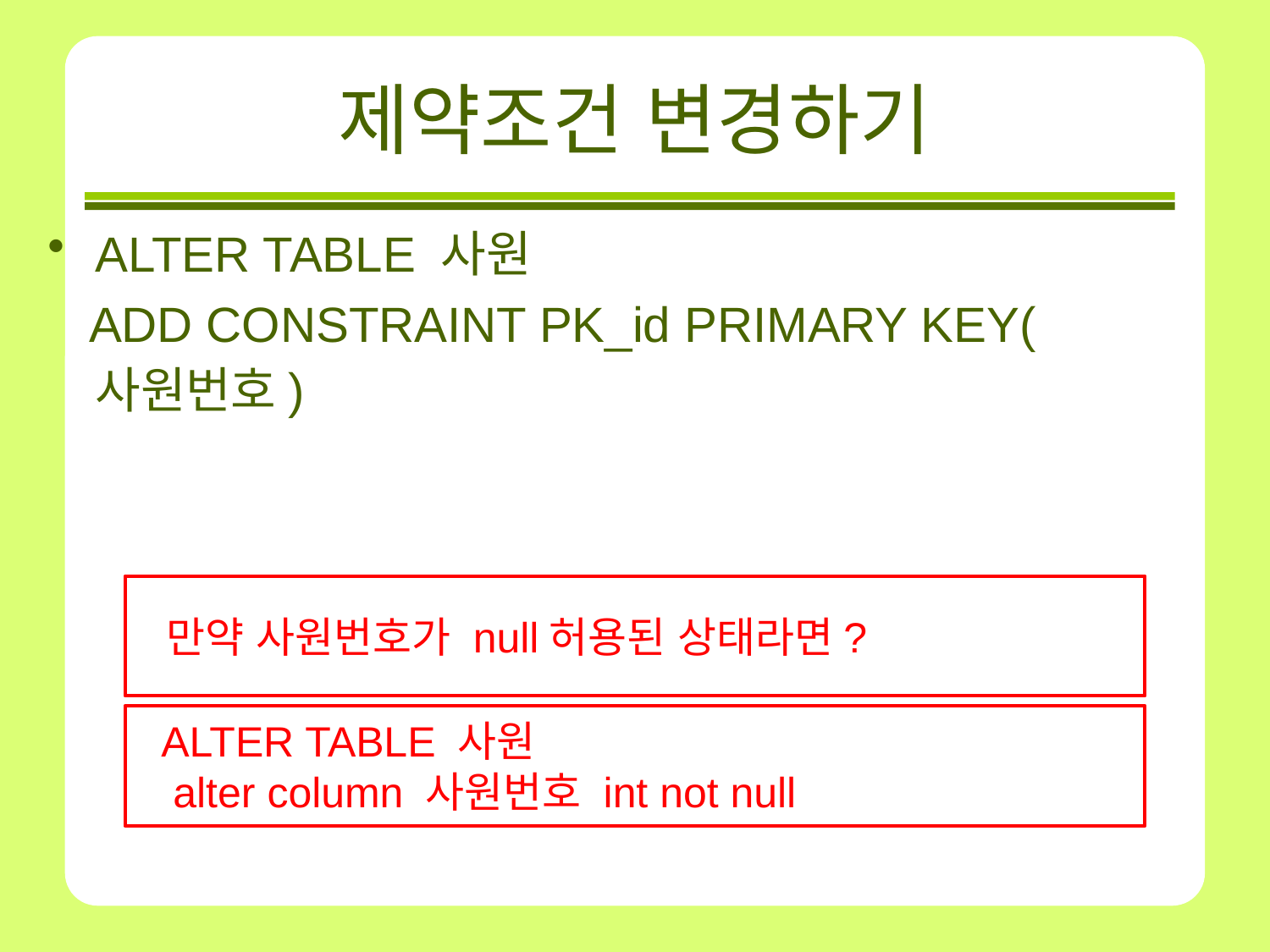

# 제약조건 변경하기
ALTER TABLE 사원
   ADD CONSTRAINT PK_id PRIMARY KEY(사원번호)

  만약 사원번호가 null허용된 상태라면?
  ALTER TABLE 사원
   alter column 사원번호 int not null